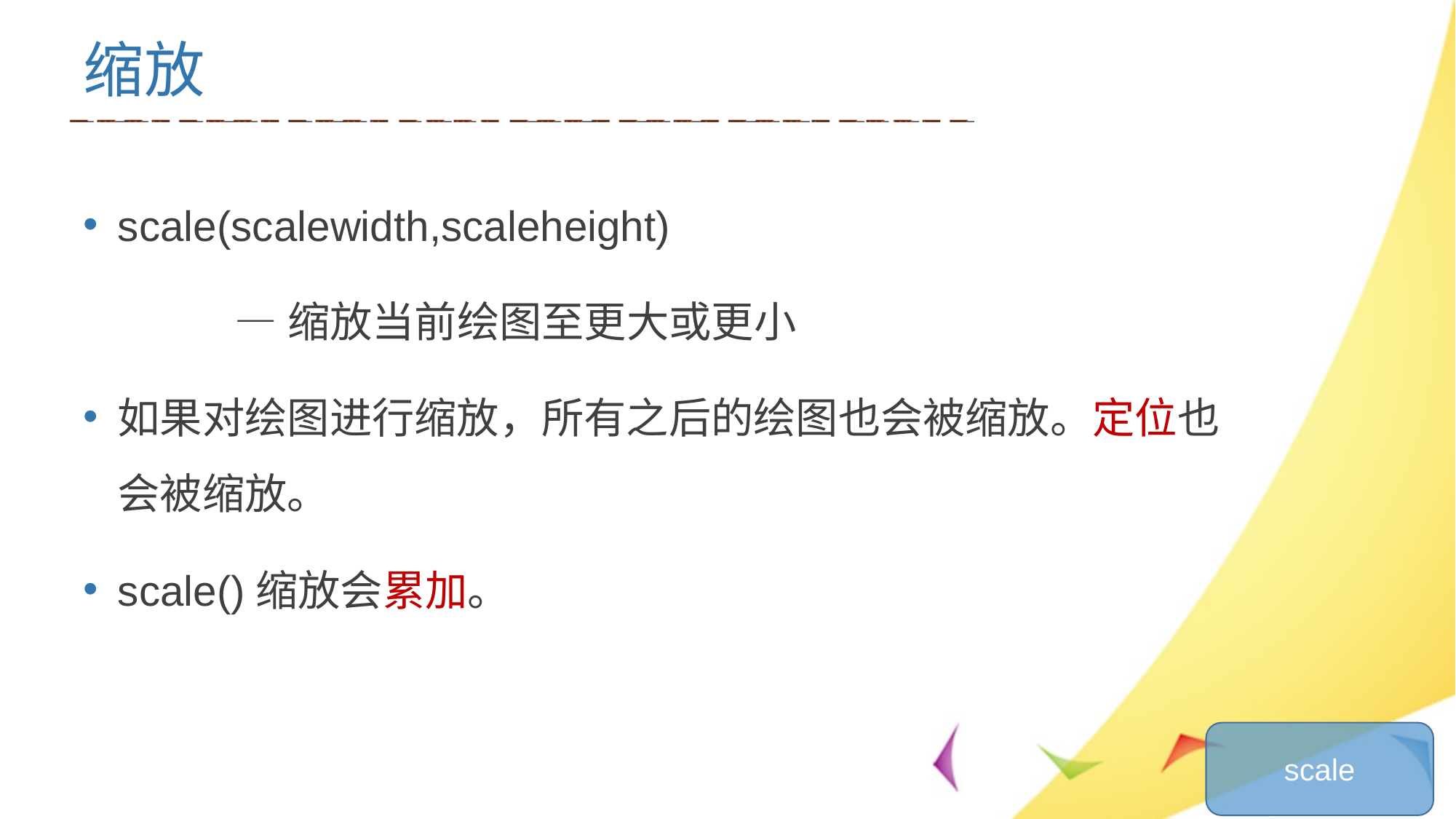

# 缩放
scale(scalewidth,scaleheight)
                —缩放当前绘图至更大或更小
如果对绘图进行缩放，所有之后的绘图也会被缩放。定位也会被缩放。
scale()缩放会累加。

scale